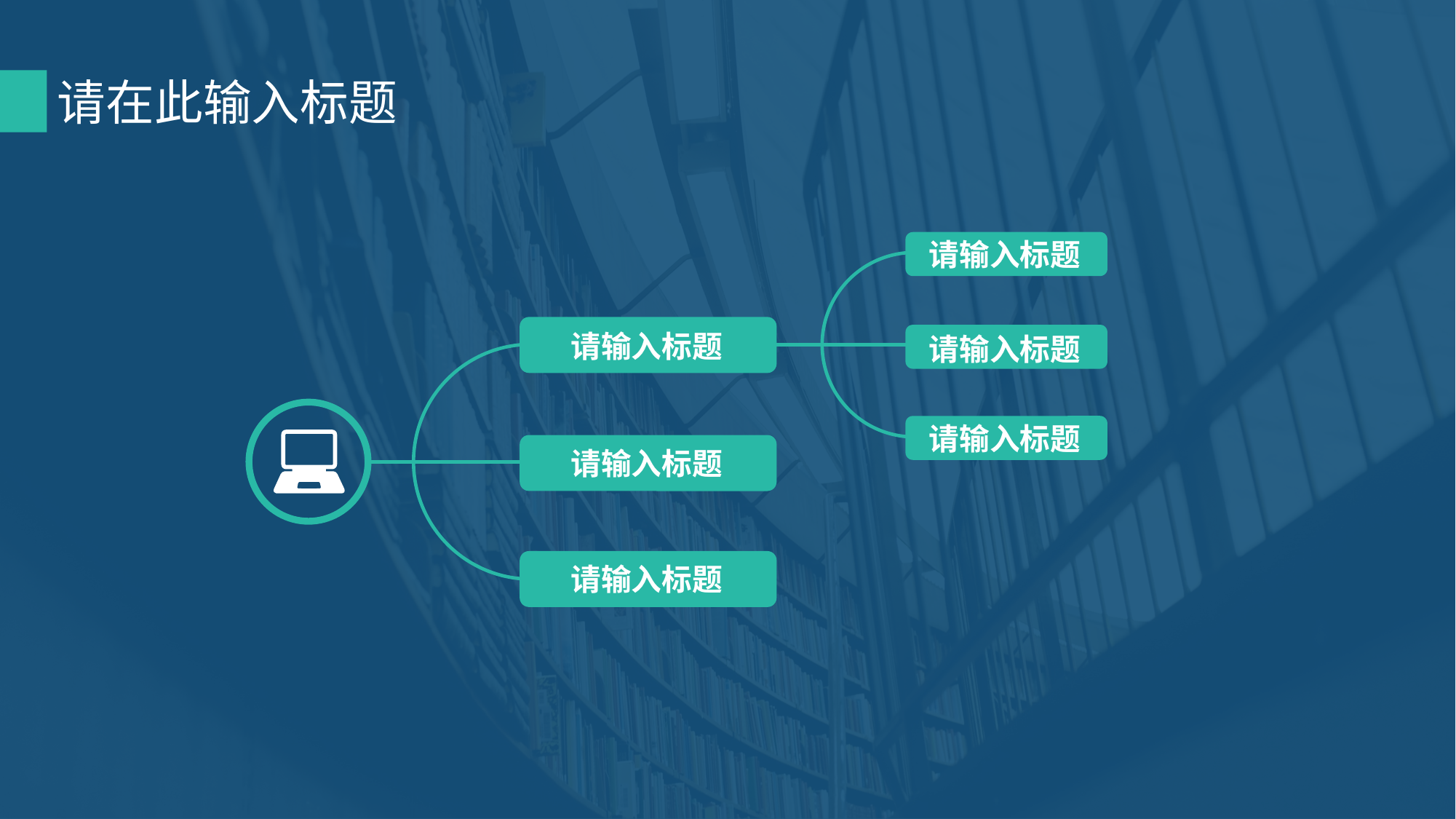

请在此输入标题
请输入标题

请输入标题
请输入标题

请输入标题

请输入标题

请输入标题